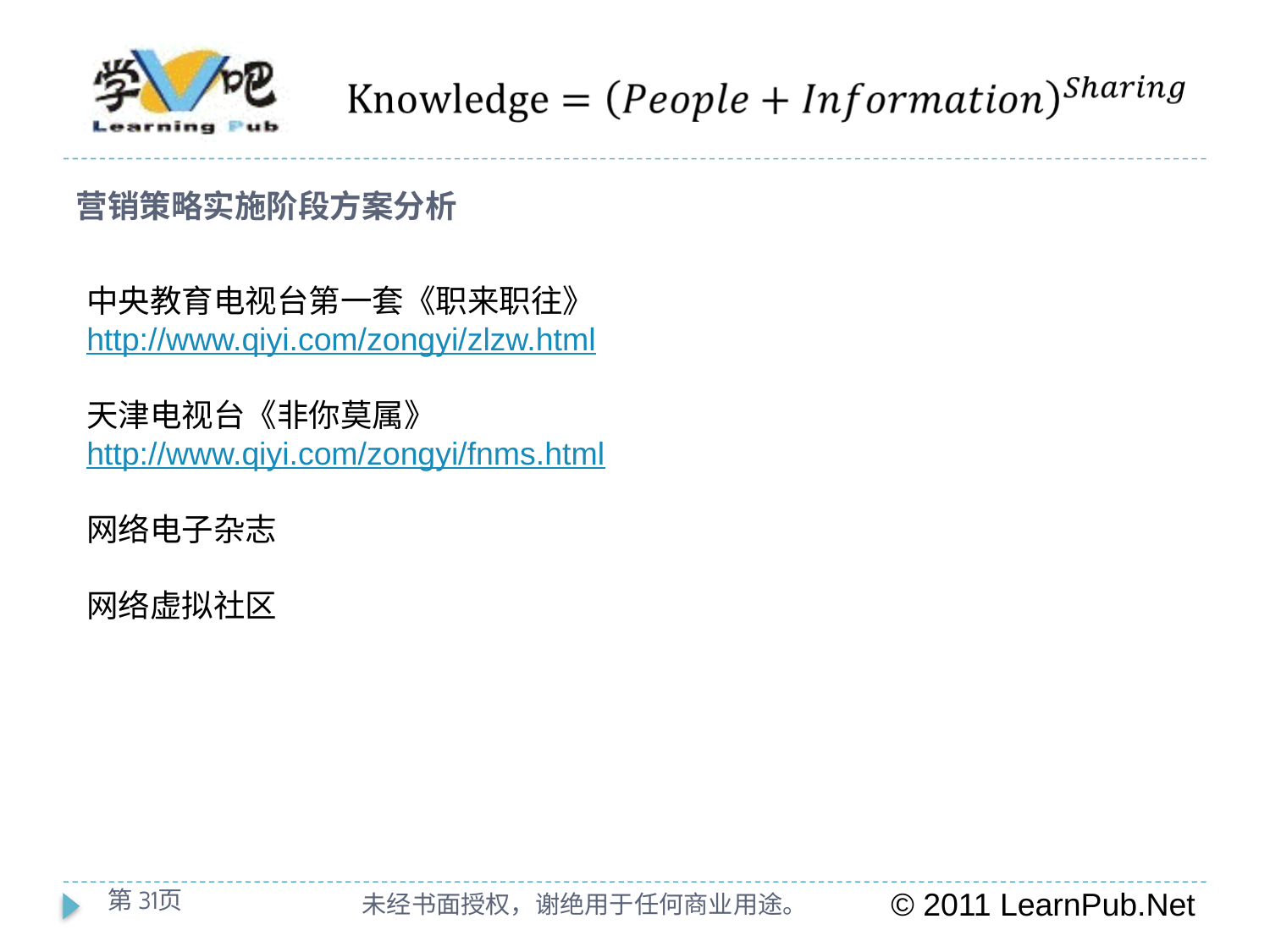

营销策略实施阶段方案分析
中央教育电视台第一套《职来职往》
http://www.qiyi.com/zongyi/zlzw.html

天津电视台《非你莫属》
http://www.qiyi.com/zongyi/fnms.html

网络电子杂志

网络虚拟社区

第31页
未经书面授权，谢绝用于任何商业用途。